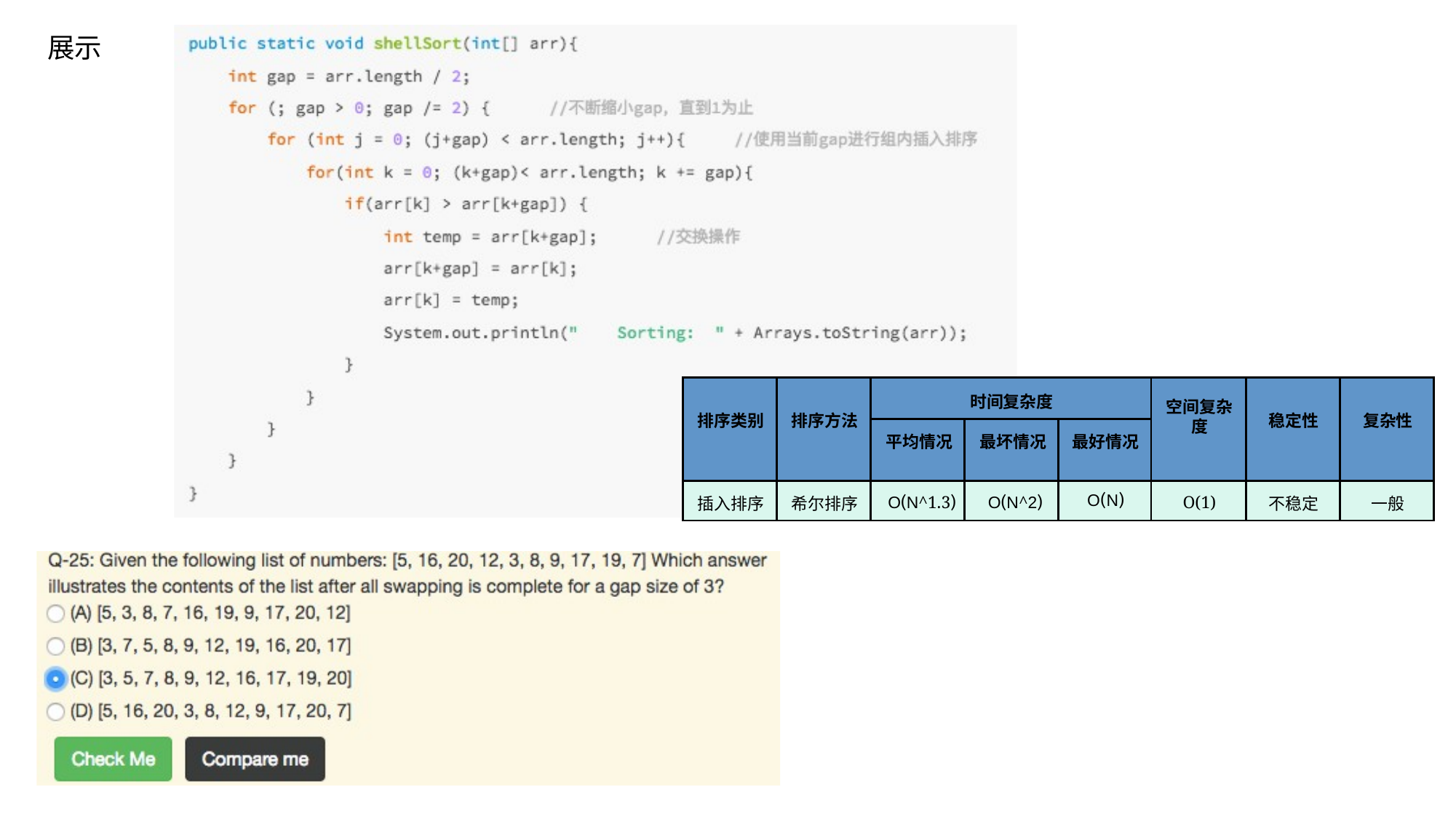

展示
| 排序类别 | 排序方法 | 时间复杂度 |  |  | 空间复杂 度 | 稳定性 | 复杂性 |
| --- | --- | --- | --- | --- | --- | --- | --- |
|  |  | 平均情况 | 最坏情况 | 最好情况 |  |  |  |
| 插入排序 | 希尔排序 | O(N^1.3) | O(N^2) | O(N) | O(1) | 不稳定 | 一般 |